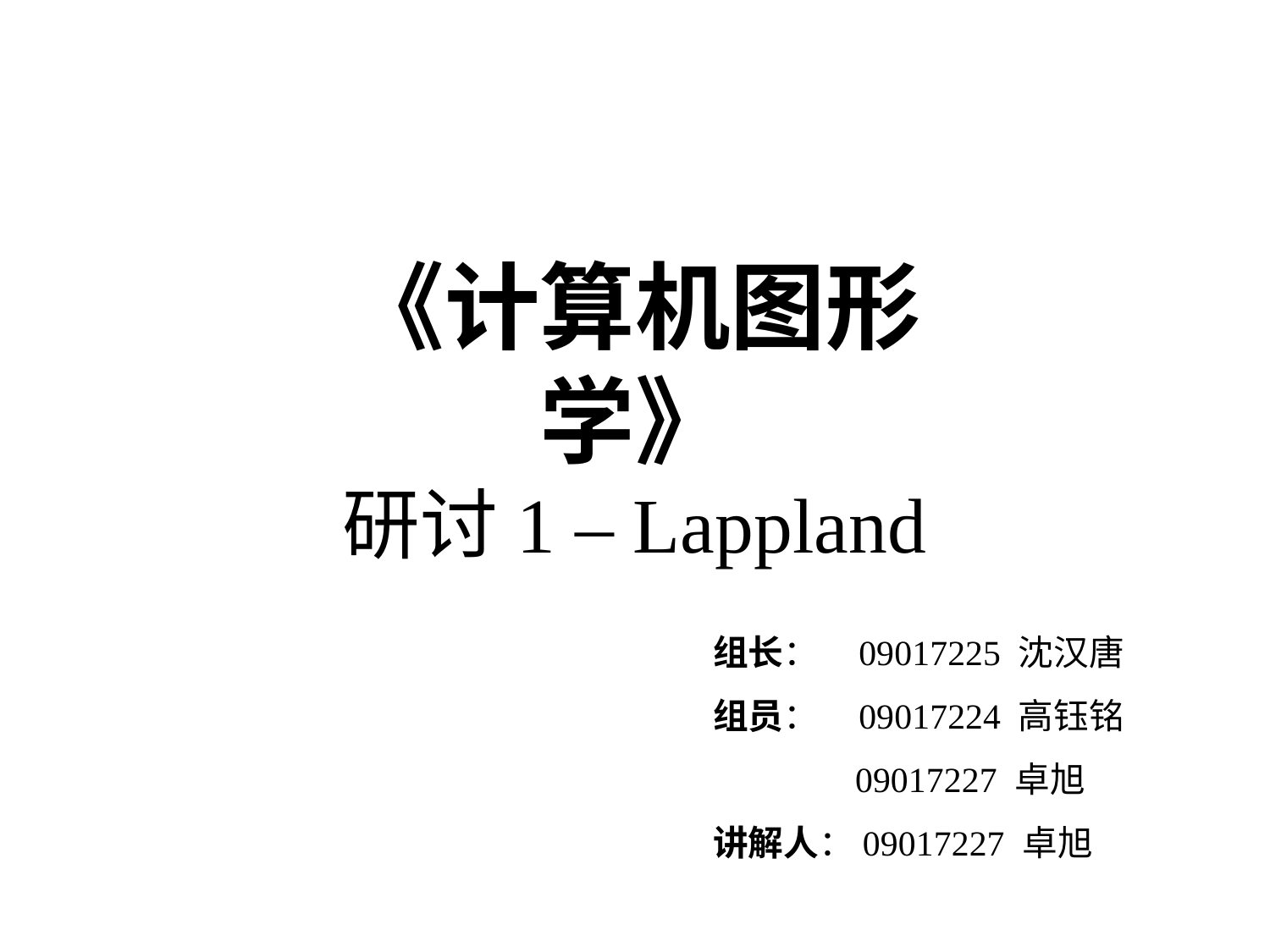

《计算机图形学》
研讨1 – Lappland
组长：    09017225 沈汉唐
组员：    09017224 高钰铭
                09017227 卓旭
讲解人：09017227 卓旭